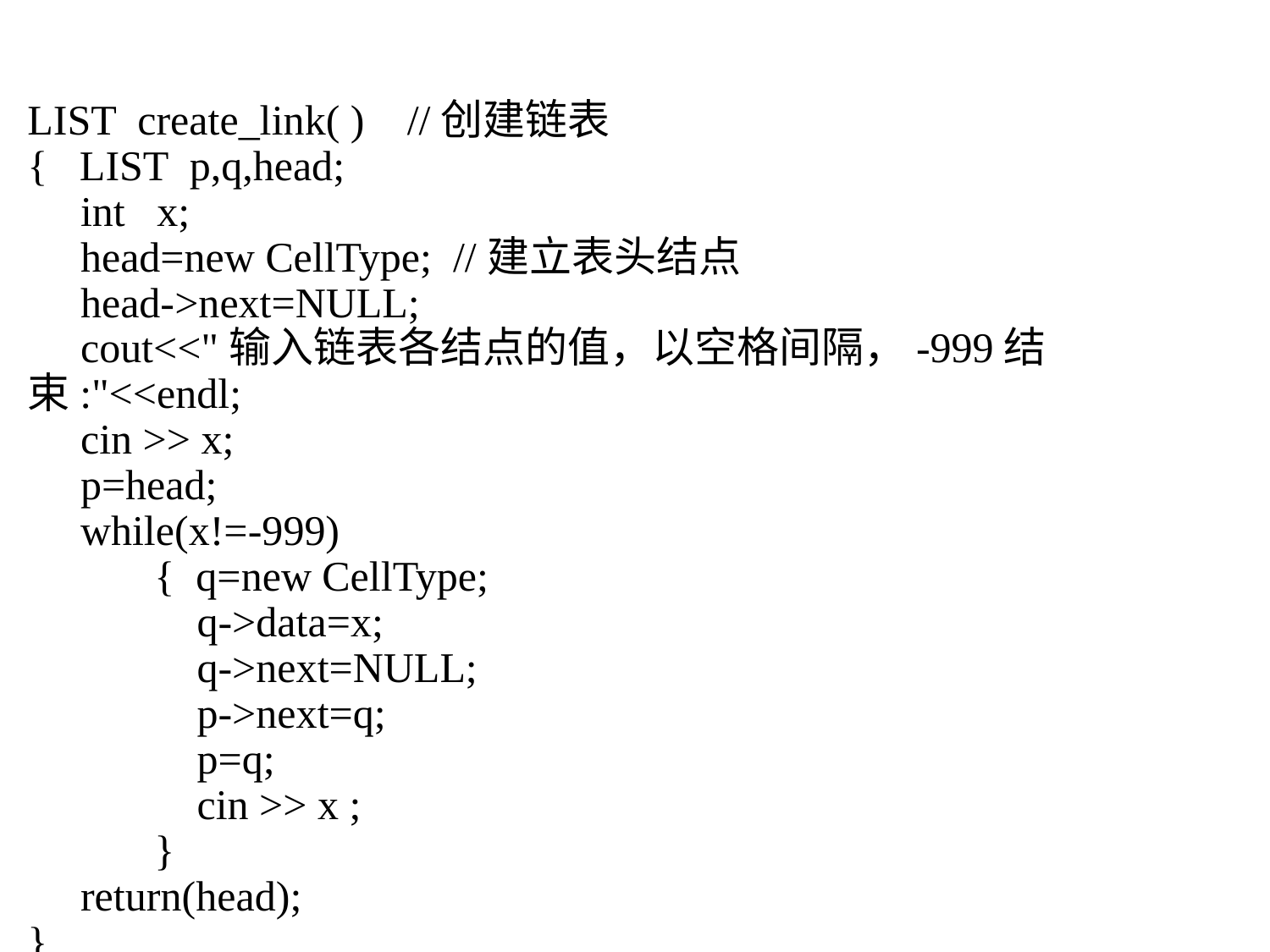

LIST  create_link( )    //创建链表
{   LIST  p,q,head;
     int   x;
     head=new CellType;  //建立表头结点
     head->next=NULL;
     cout<<"输入链表各结点的值，以空格间隔，-999结束:"<<endl;
     cin >> x;
     p=head;
     while(x!=-999)
	{  q=new CellType;
                q->data=x;
                q->next=NULL;
	    p->next=q;
	    p=q;
	    cin >> x ;
	}
     return(head);
}